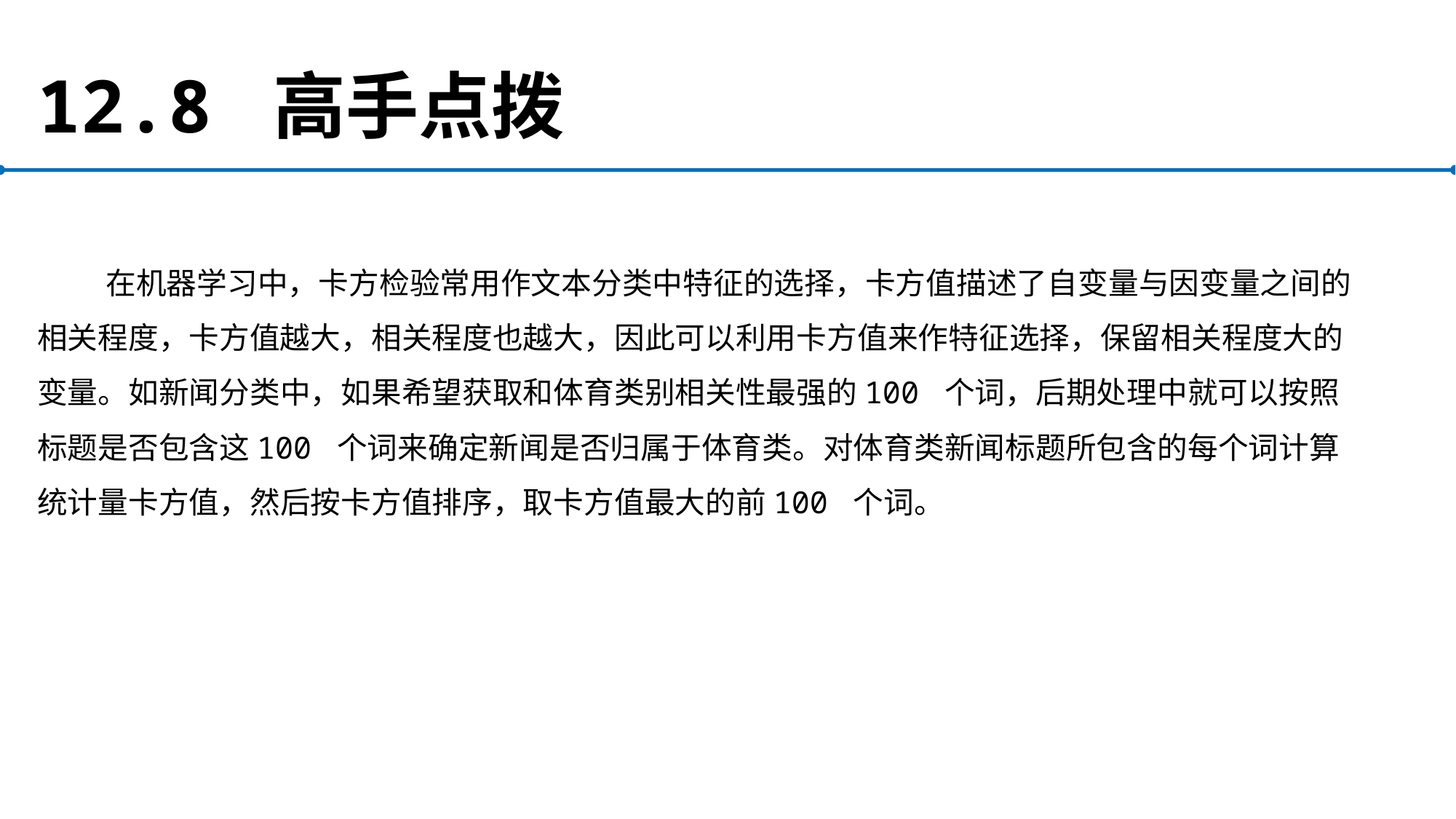

# 12.8 高手点拨
在机器学习中，卡方检验常用作文本分类中特征的选择，卡方值描述了自变量与因变量之间的相关程度，卡方值越大，相关程度也越大，因此可以利用卡方值来作特征选择，保留相关程度大的变量。如新闻分类中，如果希望获取和体育类别相关性最强的100 个词，后期处理中就可以按照标题是否包含这100 个词来确定新闻是否归属于体育类。对体育类新闻标题所包含的每个词计算统计量卡方值，然后按卡方值排序，取卡方值最大的前100 个词。